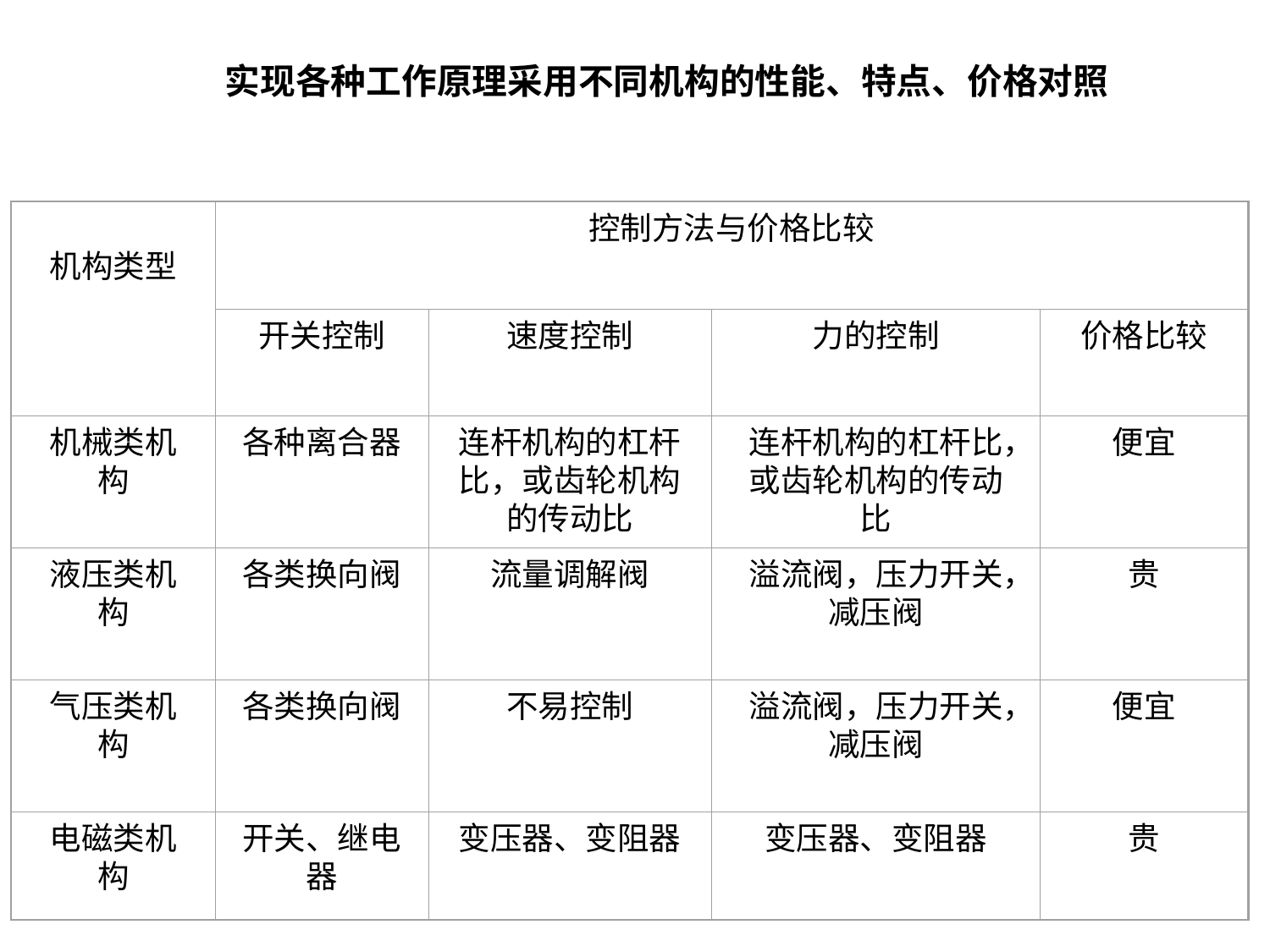

实现各种工作原理采用不同机构的性能、特点、价格对照

机构类型

控制方法与价格比较

开关控制

速度控制

力的控制

价格比较

机械类机构

各种离合器

连杆机构的杠杆比，或齿轮机构的传动比

连杆机构的杠杆比，或齿轮机构的传动比

便宜

液压类机构

各类换向阀

流量调解阀

溢流阀，压力开关，减压阀

贵

气压类机构

各类换向阀

不易控制

溢流阀，压力开关，减压阀

便宜

电磁类机构

开关、继电器

变压器、变阻器

变压器、变阻器

贵